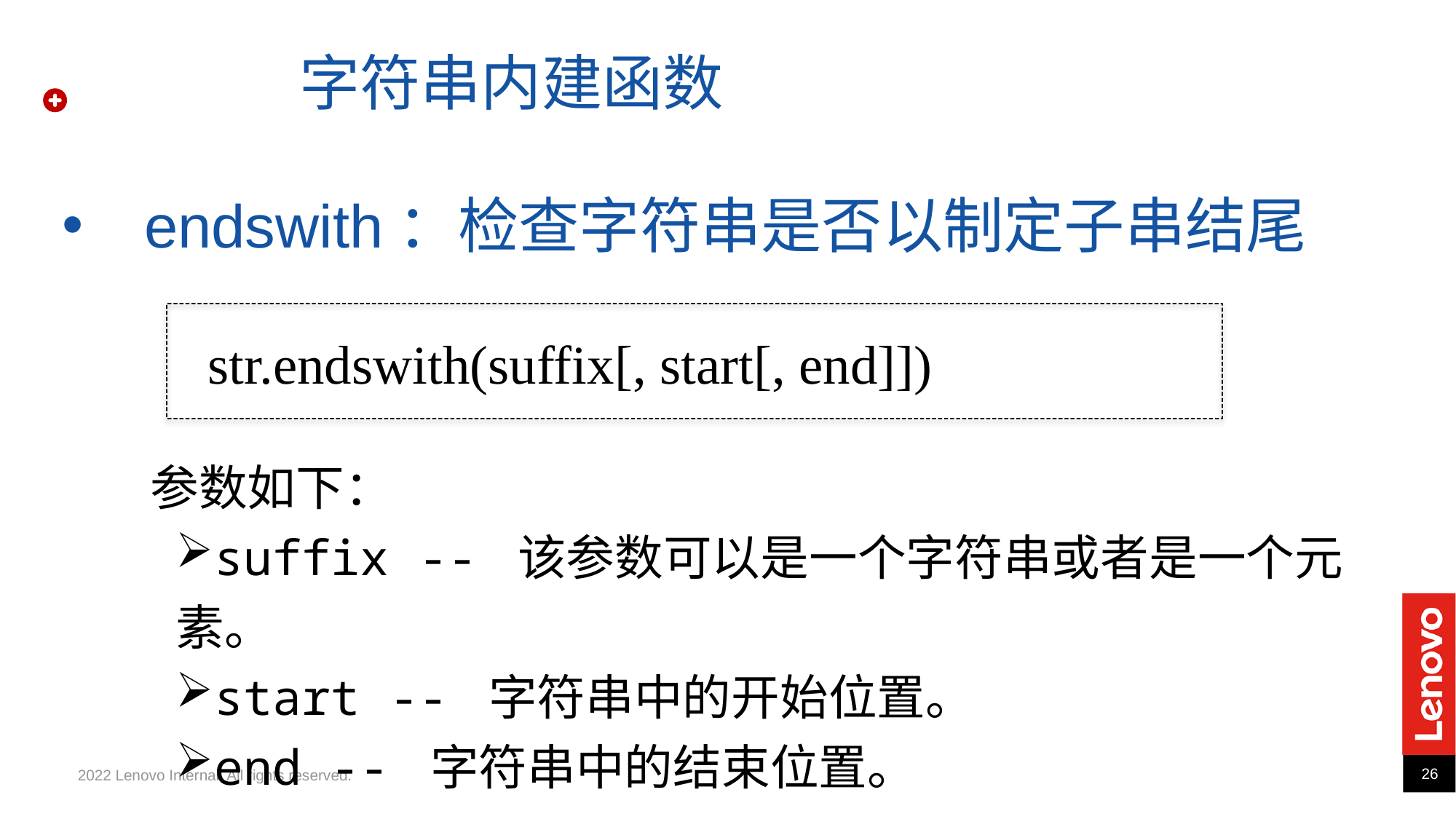

字符串内建函数
endswith：检查字符串是否以制定子串结尾

str.endswith(suffix[, start[, end]])
参数如下：
suffix -- 该参数可以是一个字符串或者是一个元素。
start -- 字符串中的开始位置。
end -- 字符串中的结束位置。